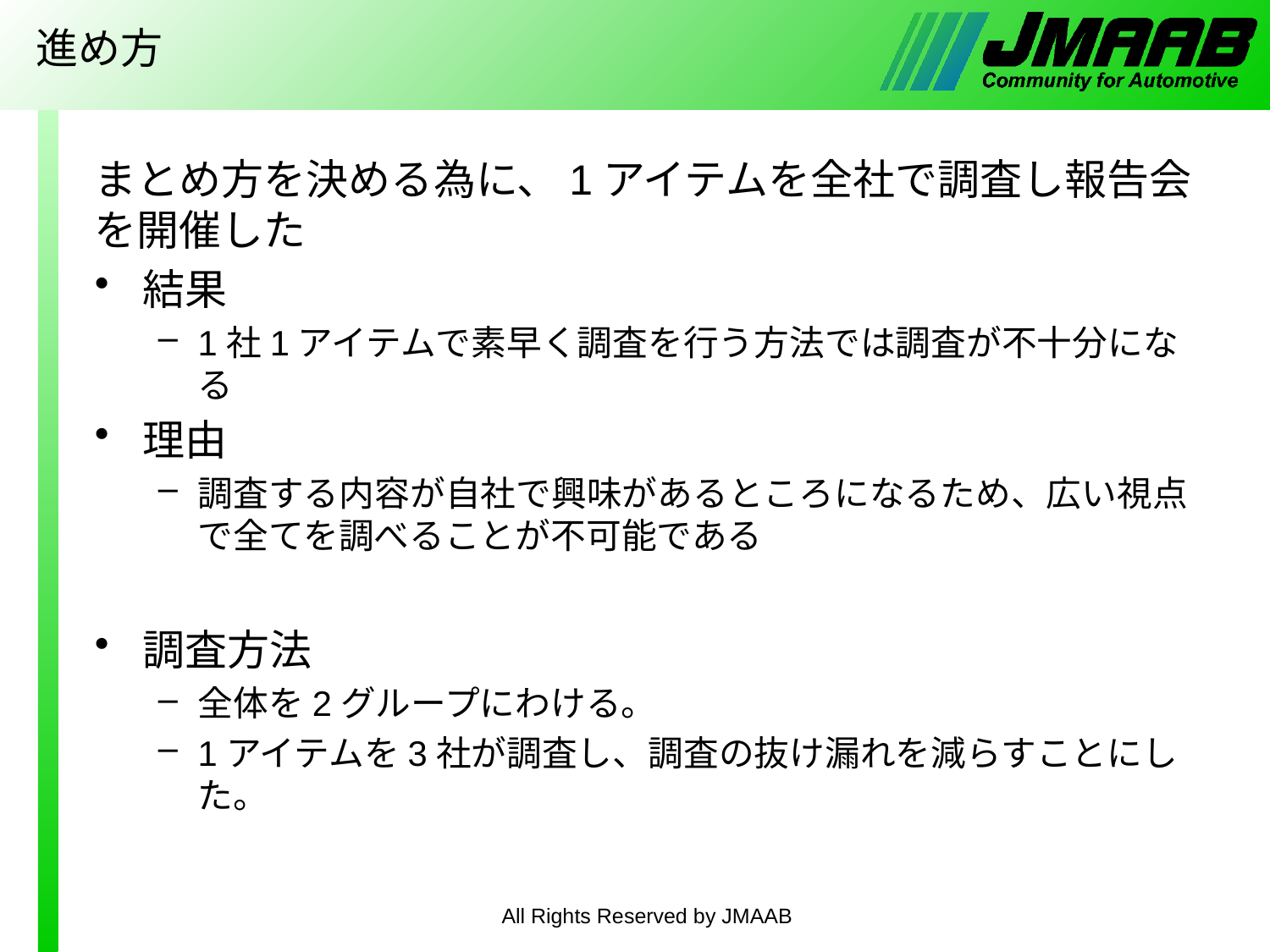

# 進め方
まとめ方を決める為に、1アイテムを全社で調査し報告会を開催した
結果
1社1アイテムで素早く調査を行う方法では調査が不十分になる
理由
調査する内容が自社で興味があるところになるため、広い視点で全てを調べることが不可能である

調査方法
全体を2グループにわける。
1アイテムを3社が調査し、調査の抜け漏れを減らすことにした。